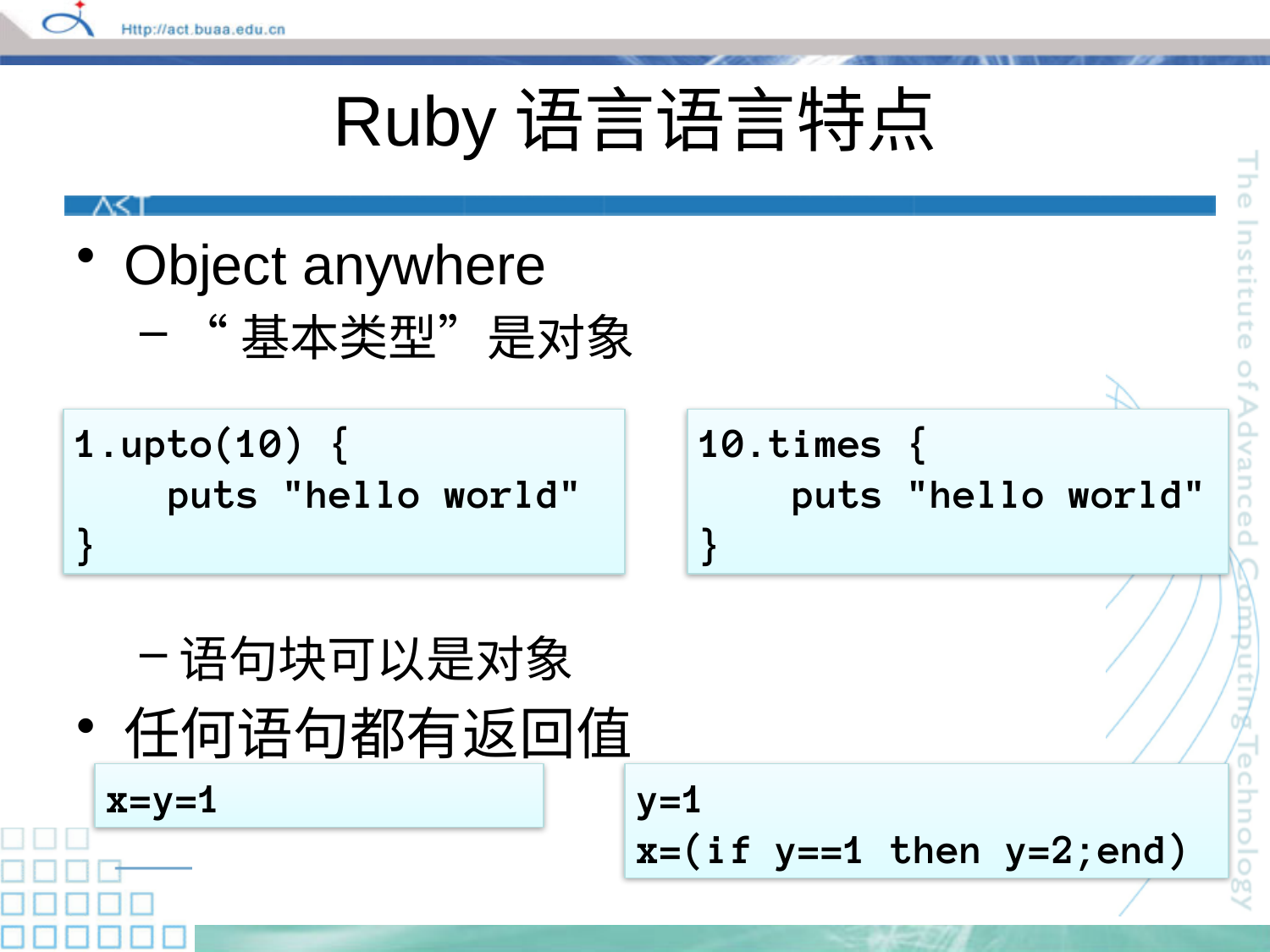

# Ruby语言语言特点
Object anywhere
“基本类型”是对象

语句块可以是对象
任何语句都有返回值

1.upto(10) {
    puts "hello world"
}
10.times {
    puts "hello world"
}
x=y=1
y=1
x=(if y==1 then y=2;end)